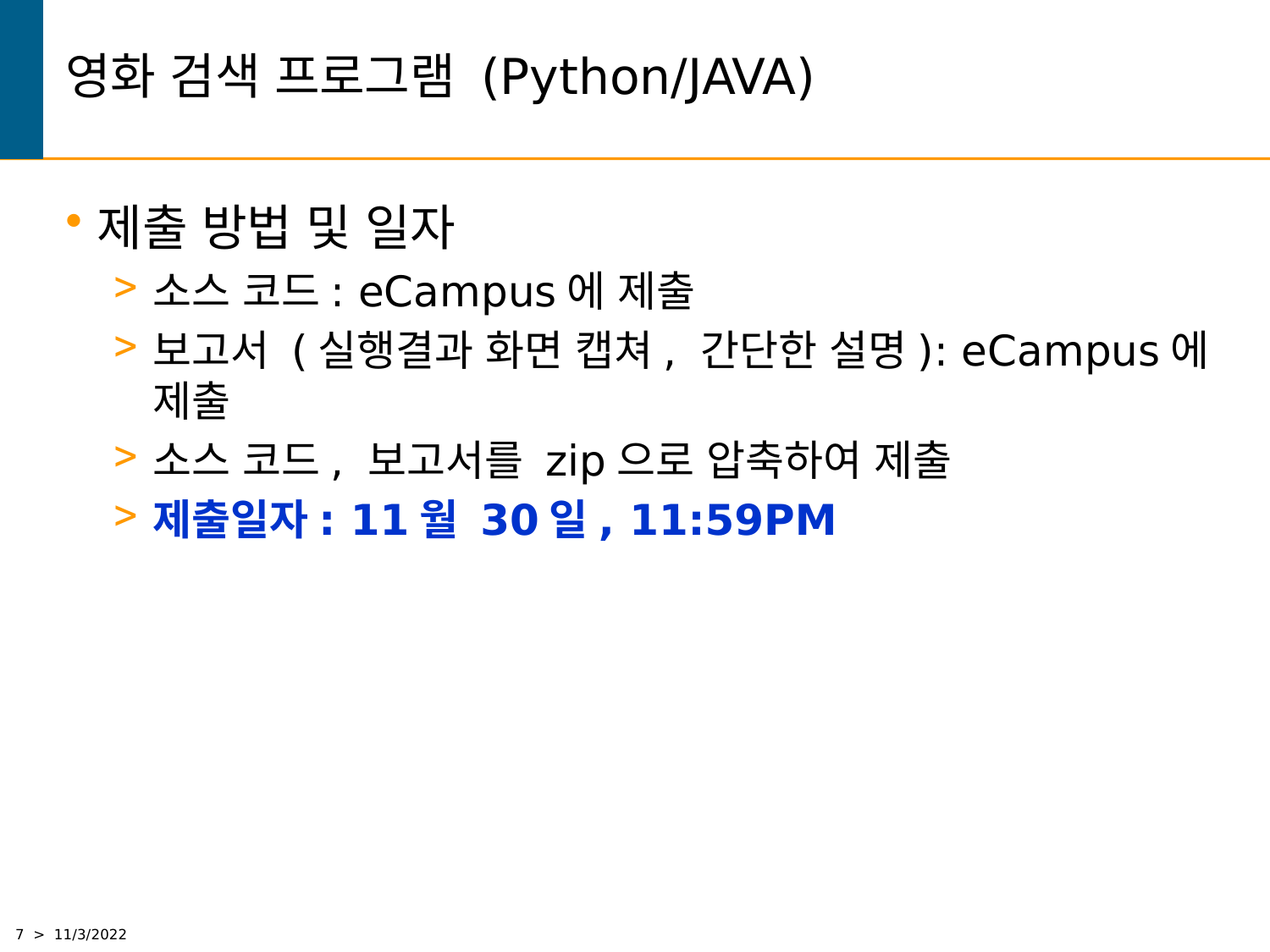

# 영화 검색 프로그램 (Python/JAVA)
제출 방법 및 일자
소스 코드: eCampus에 제출
보고서 (실행결과 화면 캡쳐, 간단한 설명): eCampus에 제출
소스 코드, 보고서를 zip으로 압축하여 제출
제출일자: 11월 30일, 11:59PM
7  >  11/3/2022